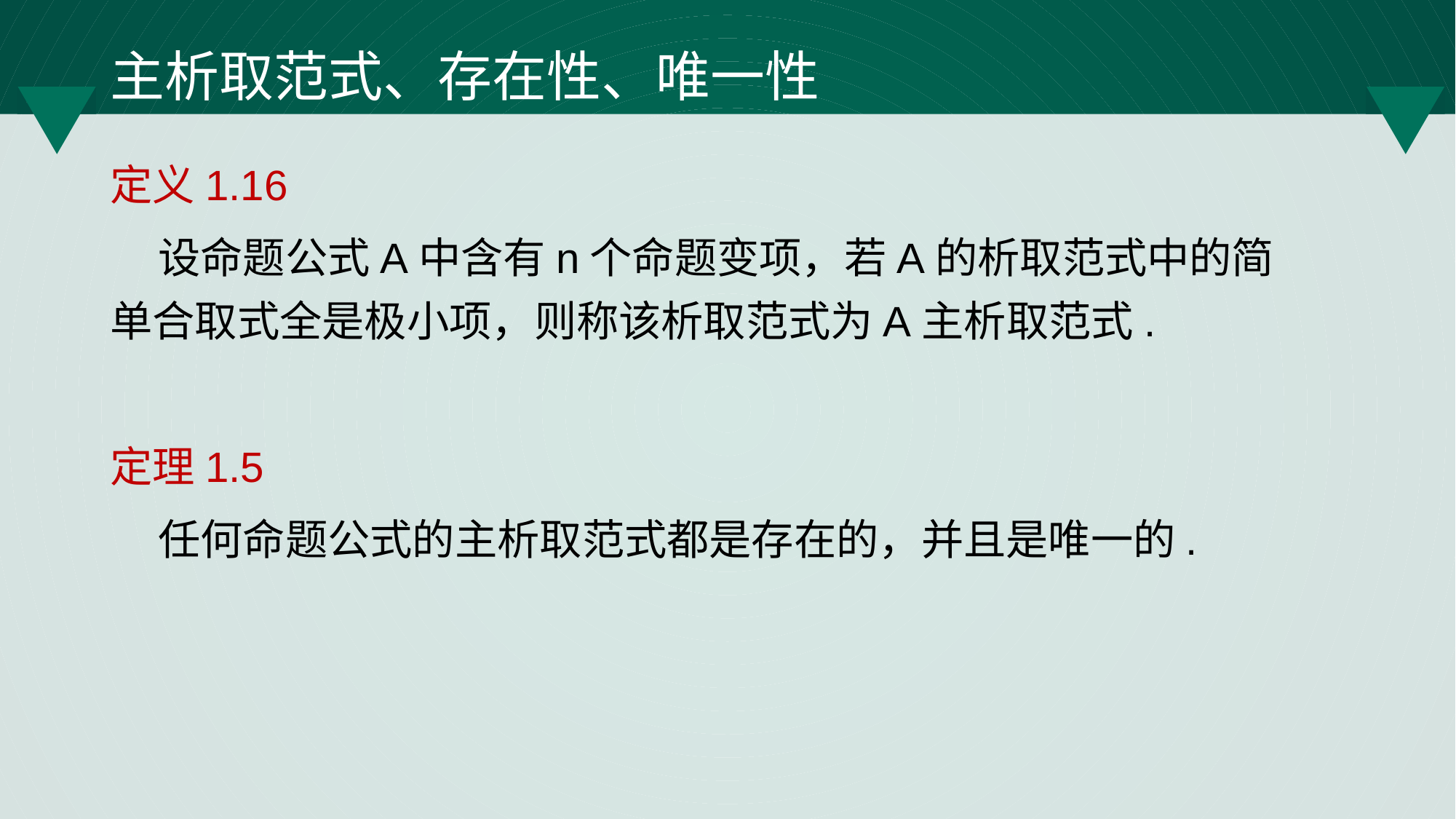

# 主析取范式、存在性、唯一性
定义1.16
    设命题公式A中含有n个命题变项，若A的析取范式中的简单合取式全是极小项，则称该析取范式为A主析取范式.

定理1.5
    任何命题公式的主析取范式都是存在的，并且是唯一的.